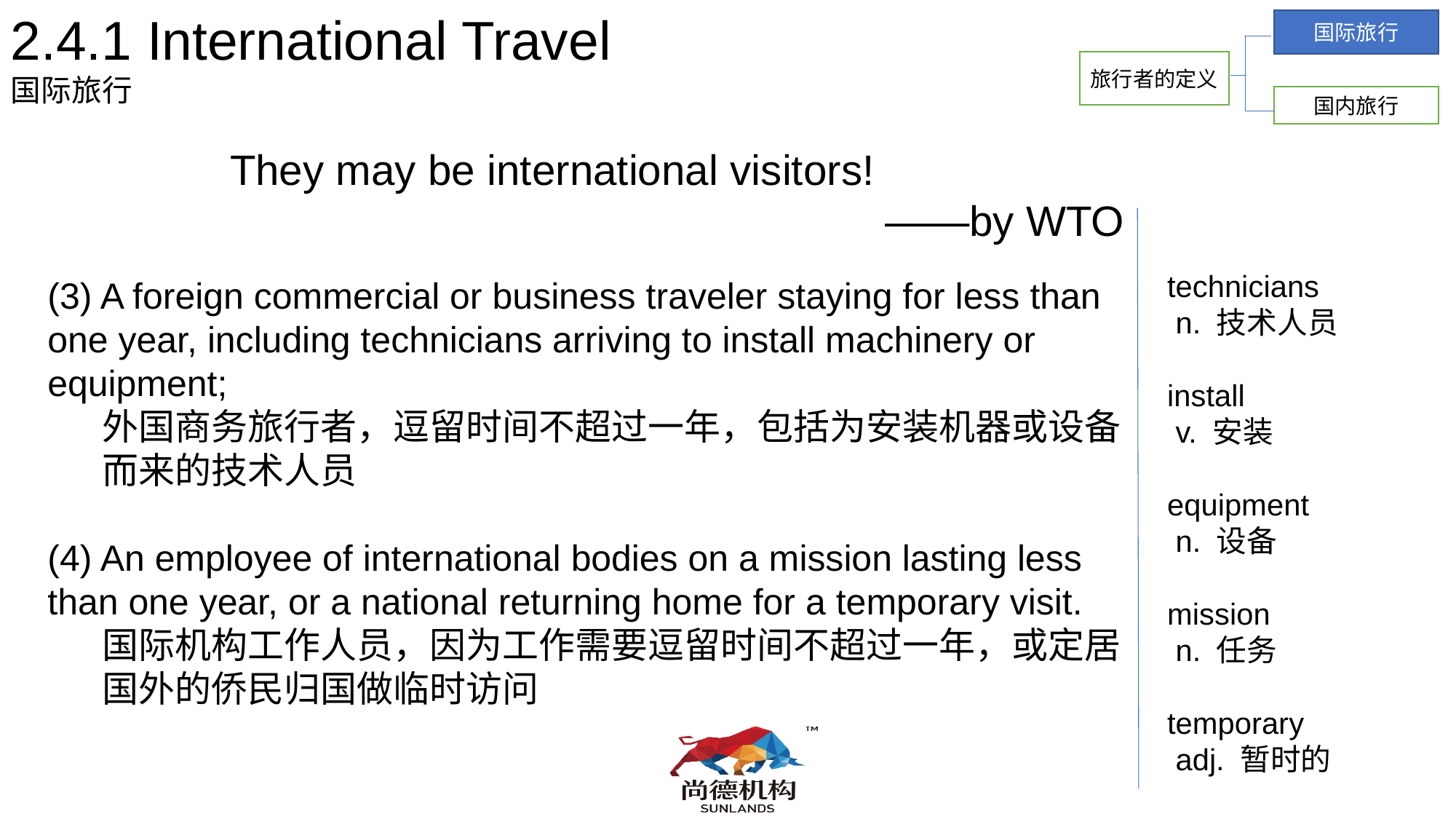

2.4.1 International Travel
国际旅行

国际旅行
旅行者的定义
国内旅行
They may be international visitors!									——by WTO

(3) A foreign commercial or business traveler staying for less than one year, including technicians arriving to install machinery or equipment;
外国商务旅行者，逗留时间不超过一年，包括为安装机器或设备而来的技术人员

(4) An employee of international bodies on a mission lasting less than one year, or a national returning home for a temporary visit.
国际机构工作人员，因为工作需要逗留时间不超过一年，或定居国外的侨民归国做临时访问

 technicians
  n. 技术人员

 install
  v. 安装

 equipment
  n. 设备

 mission
  n. 任务

 temporary
  adj. 暂时的